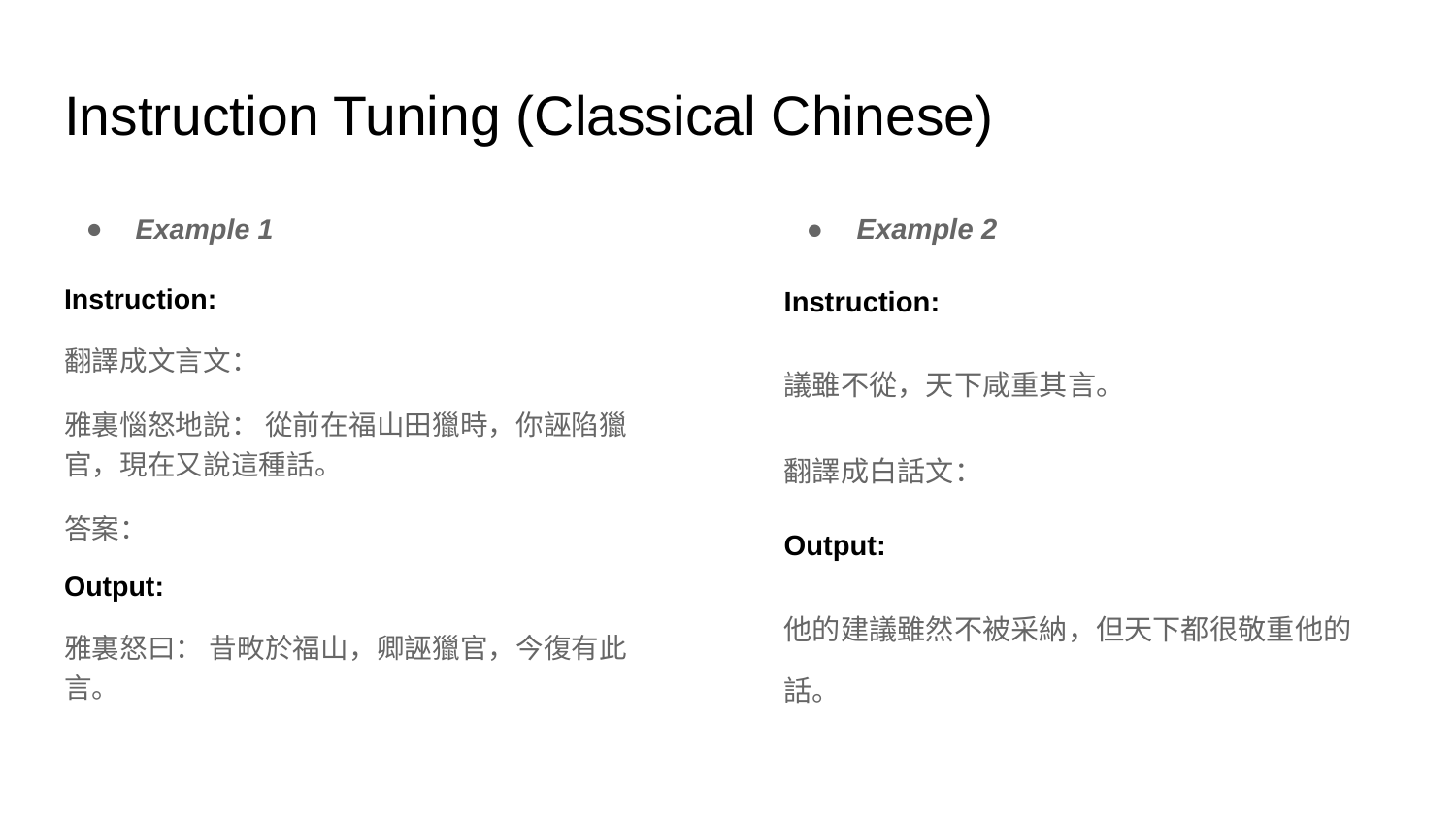

# Instruction Tuning (Classical Chinese)
Example 1
Instruction:
翻譯成文言文：
雅裏惱怒地說： 從前在福山田獵時，你誣陷獵官，現在又說這種話。
答案：
Output:
雅裏怒曰： 昔畋於福山，卿誣獵官，今復有此言。
Example 2
Instruction:
議雖不從，天下咸重其言。
翻譯成白話文：
Output:
他的建議雖然不被采納，但天下都很敬重他的話。